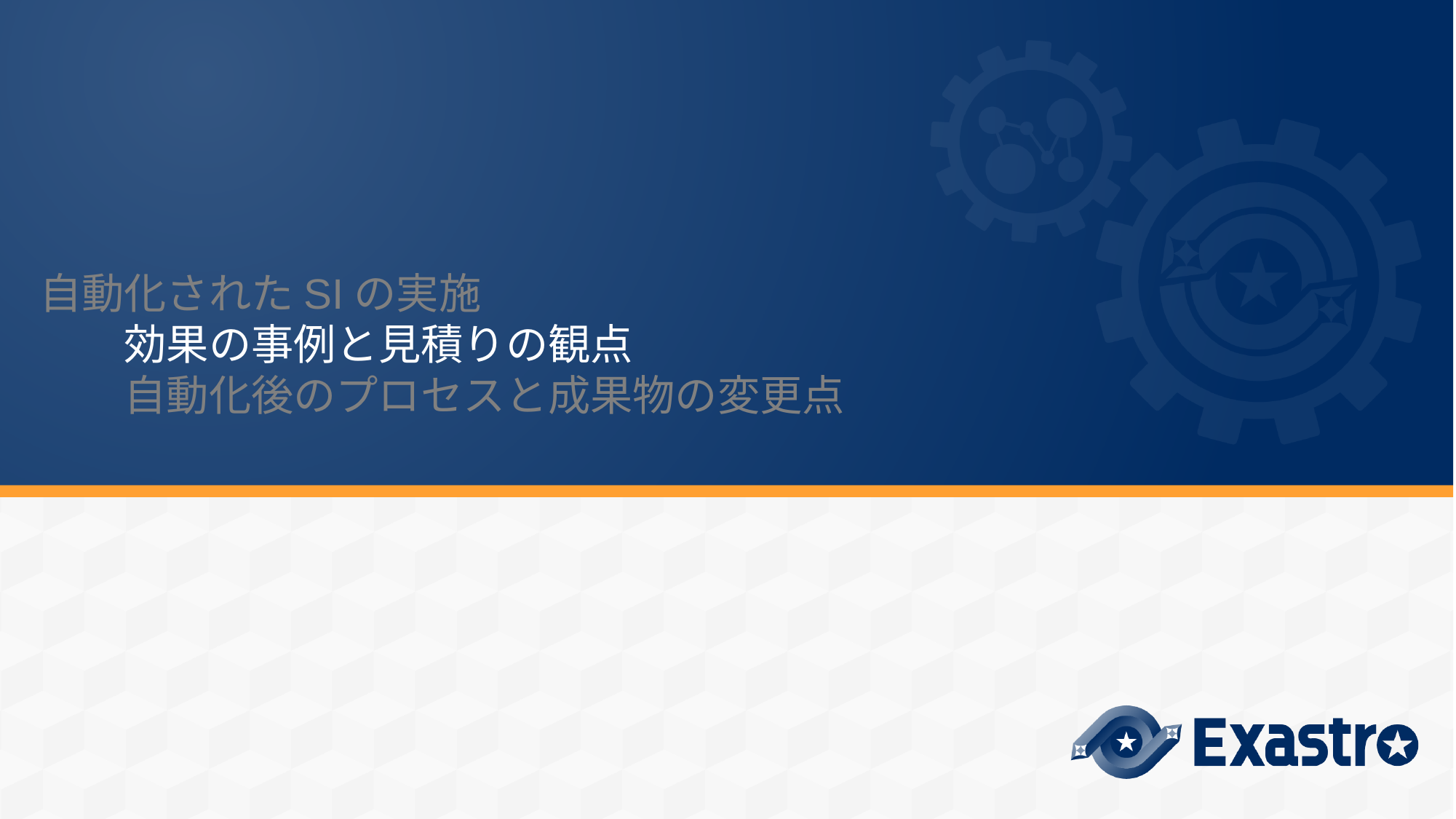

# 自動化されたSIの実施 　　効果の事例と見積りの観点 　　自動化後のプロセスと成果物の変更点